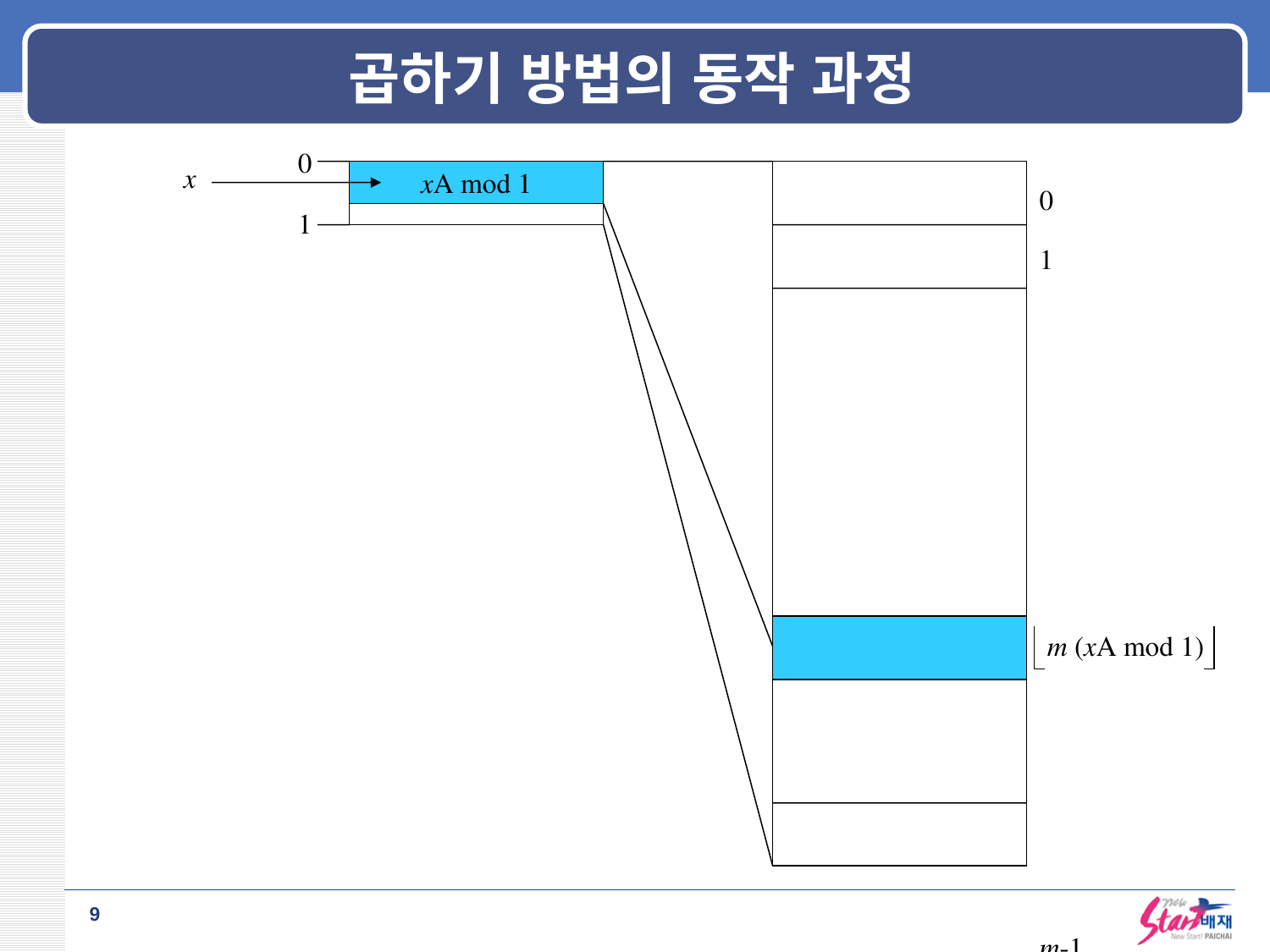

# 곱하기 방법의 동작 과정
0
x

xA mod 1

0

1

1

m (xA mod 1)

9
m-1